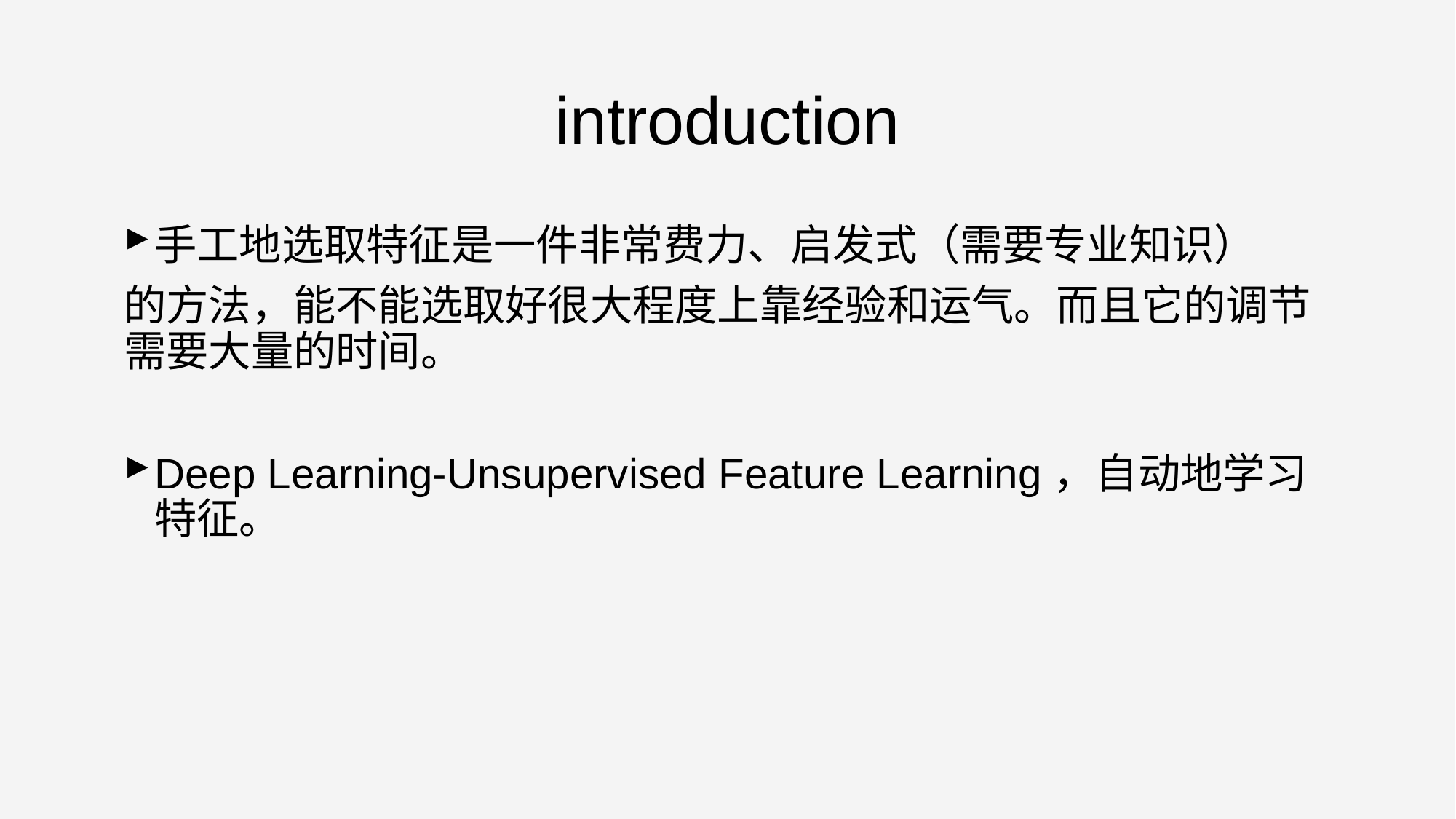

# introduction
手工地选取特征是一件非常费力、启发式（需要专业知识）
的方法，能不能选取好很大程度上靠经验和运气。而且它的调节需要大量的时间。

Deep Learning-Unsupervised Feature Learning，自动地学习特征。